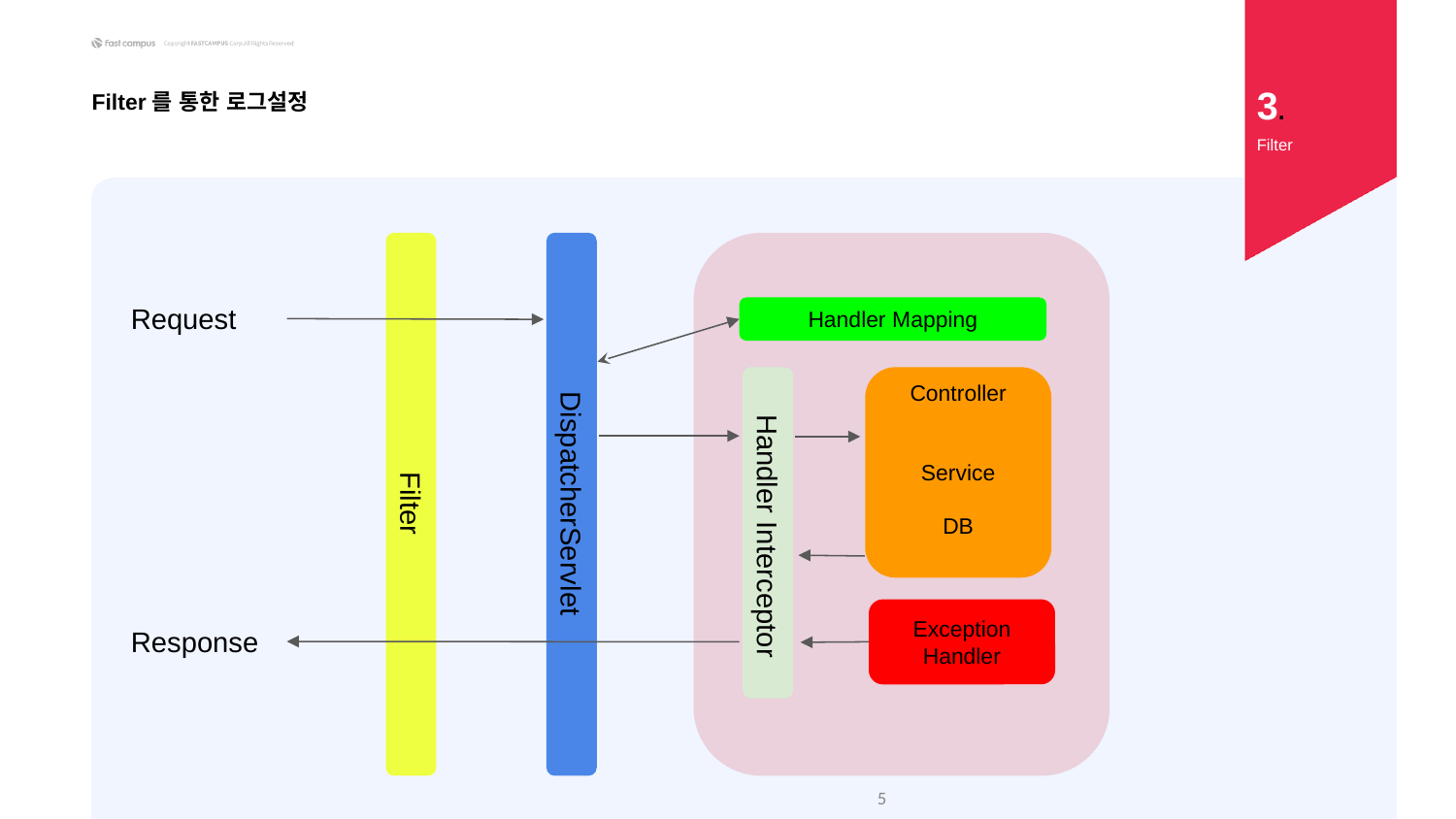

3.
Filter를 통한 로그설정
Filter

Request
Handler Mapping

Controller

Service

DB

Filter
DispatcherServlet
Handler Interceptor
Exception
Handler
Response
5